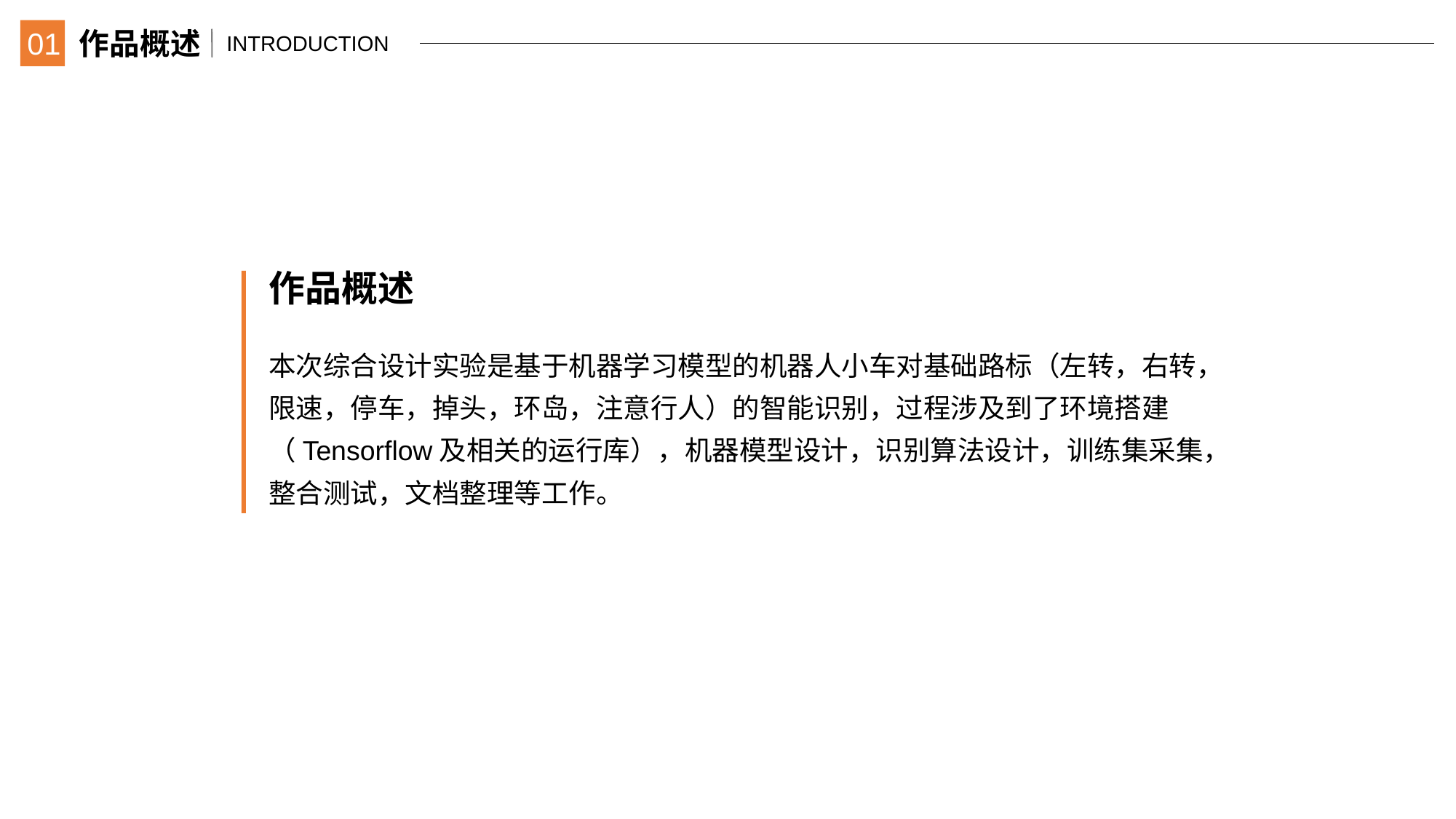

01
作品概述

 INTRODUCTION
作品概述

本次综合设计实验是基于机器学习模型的机器人小车对基础路标（左转，右转，限速，停车，掉头，环岛，注意行人）的智能识别，过程涉及到了环境搭建（Tensorflow及相关的运行库），机器模型设计，识别算法设计，训练集采集，整合测试，文档整理等工作。